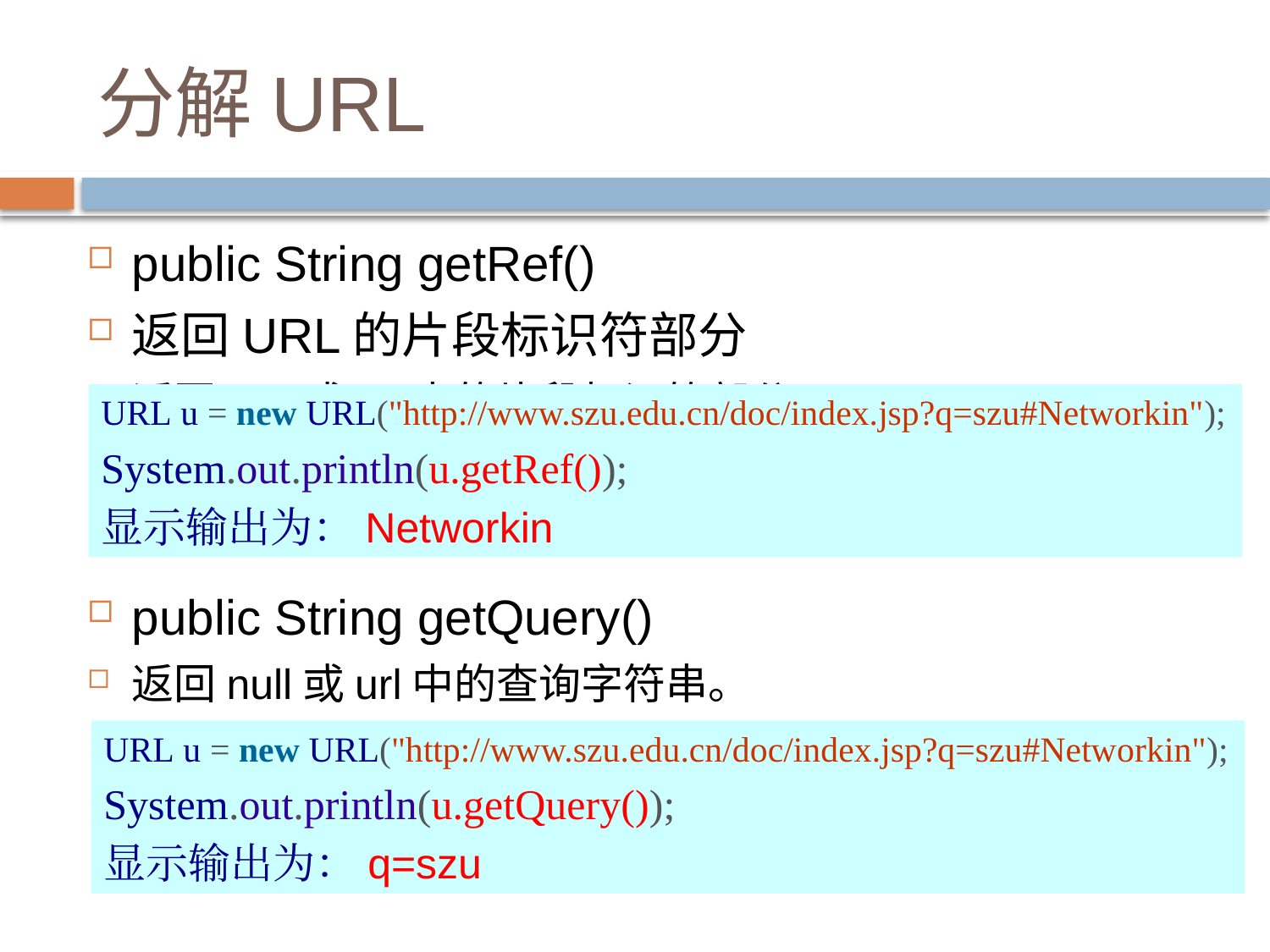

# 分解URL

public String getRef()
返回URL的片段标识符部分
返回null或url中的片段标识符部分。

public String getQuery()
返回null或url中的查询字符串。
URL u = new URL("http://www.szu.edu.cn/doc/index.jsp?q=szu#Networkin");
System.out.println(u.getRef());
显示输出为：Networkin
URL u = new URL("http://www.szu.edu.cn/doc/index.jsp?q=szu#Networkin");
System.out.println(u.getQuery());
显示输出为：q=szu